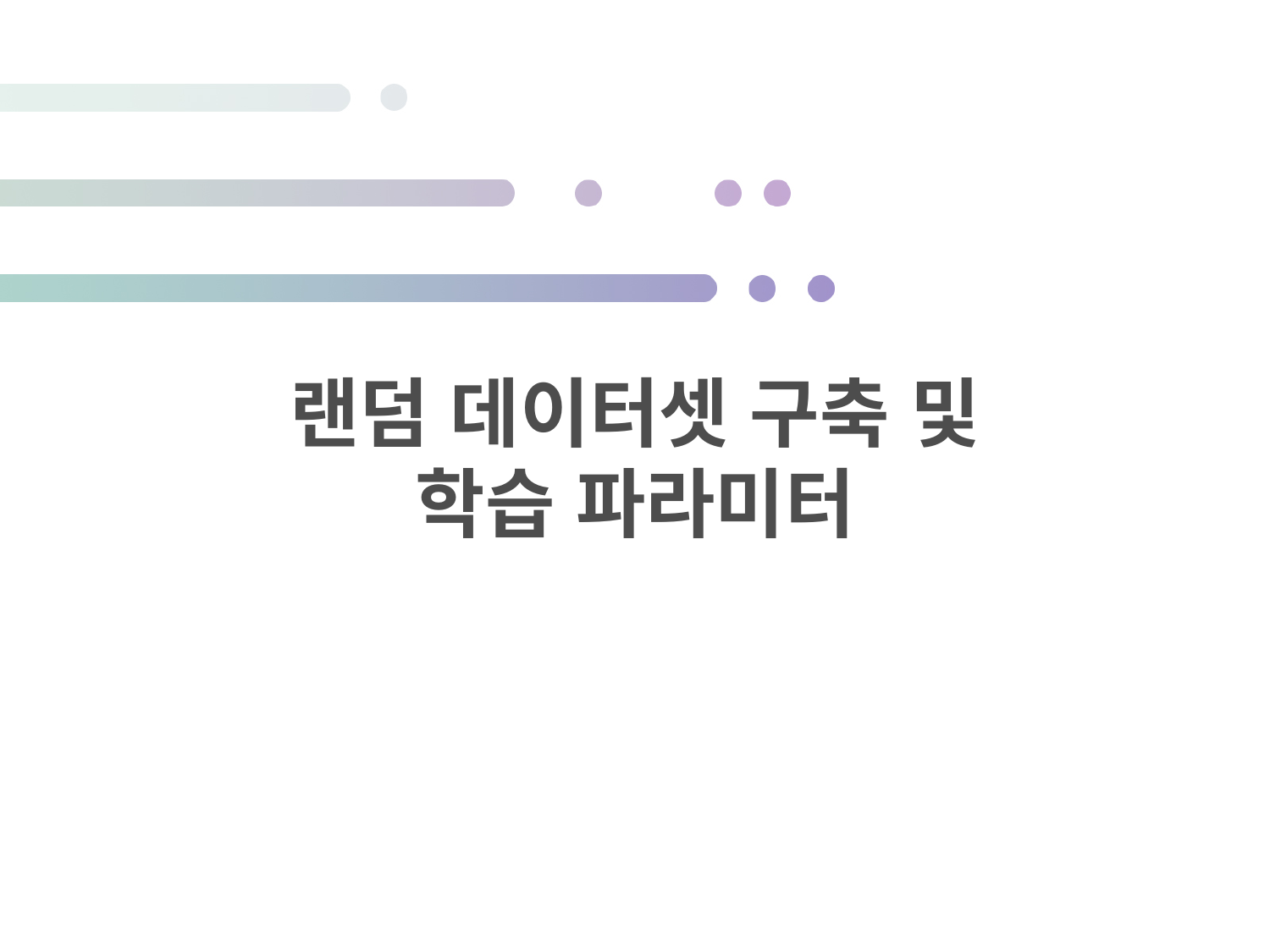

# 랜덤 데이터셋 구축 및 학습 파라미터